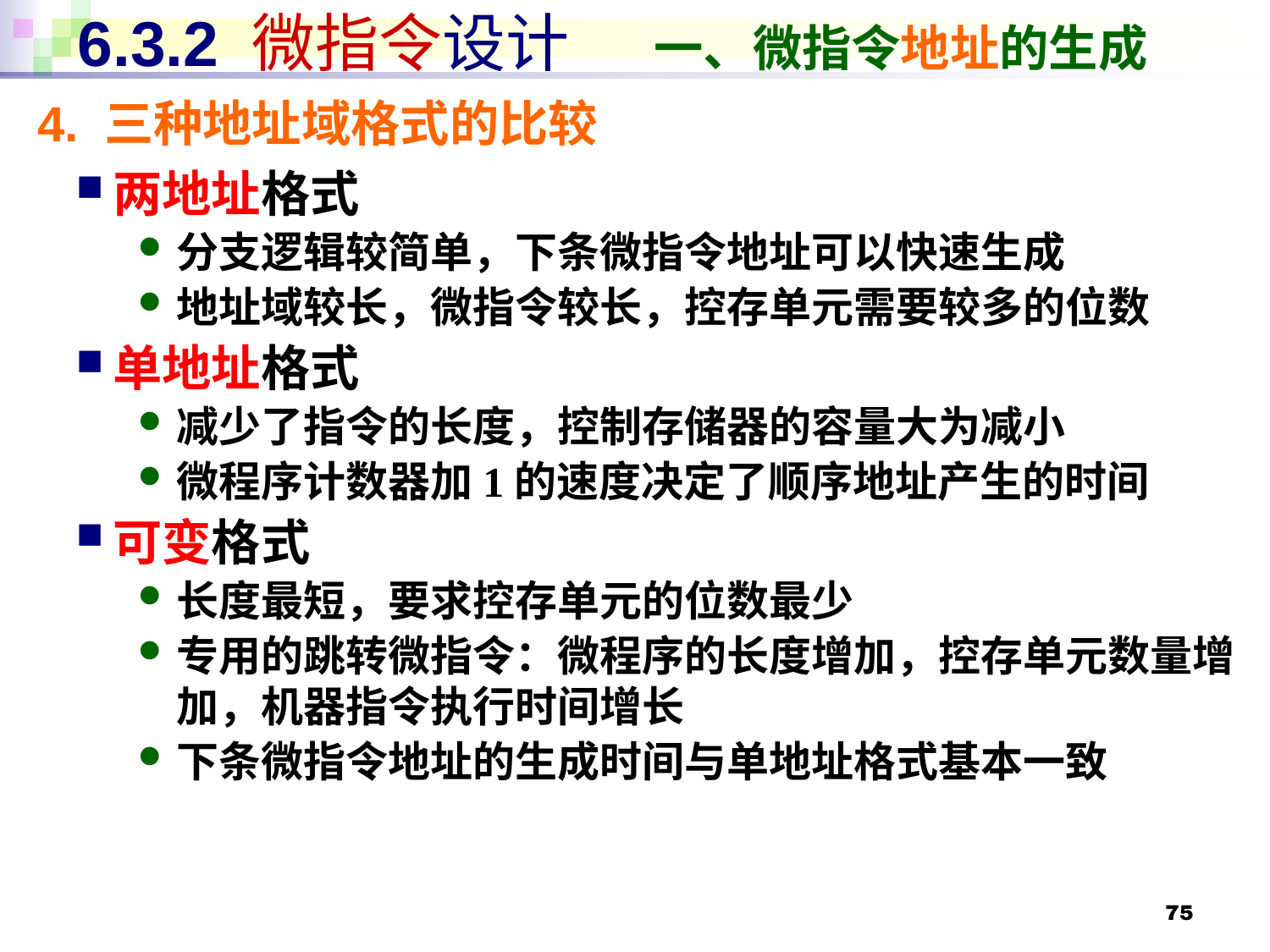

# 6.3.2 微指令设计      一、微指令地址的生成
4. 三种地址域格式的比较
两地址格式
分支逻辑较简单，下条微指令地址可以快速生成
地址域较长，微指令较长，控存单元需要较多的位数
单地址格式
减少了指令的长度，控制存储器的容量大为减小
微程序计数器加1的速度决定了顺序地址产生的时间
可变格式
长度最短，要求控存单元的位数最少
专用的跳转微指令：微程序的长度增加，控存单元数量增加，机器指令执行时间增长
下条微指令地址的生成时间与单地址格式基本一致
75